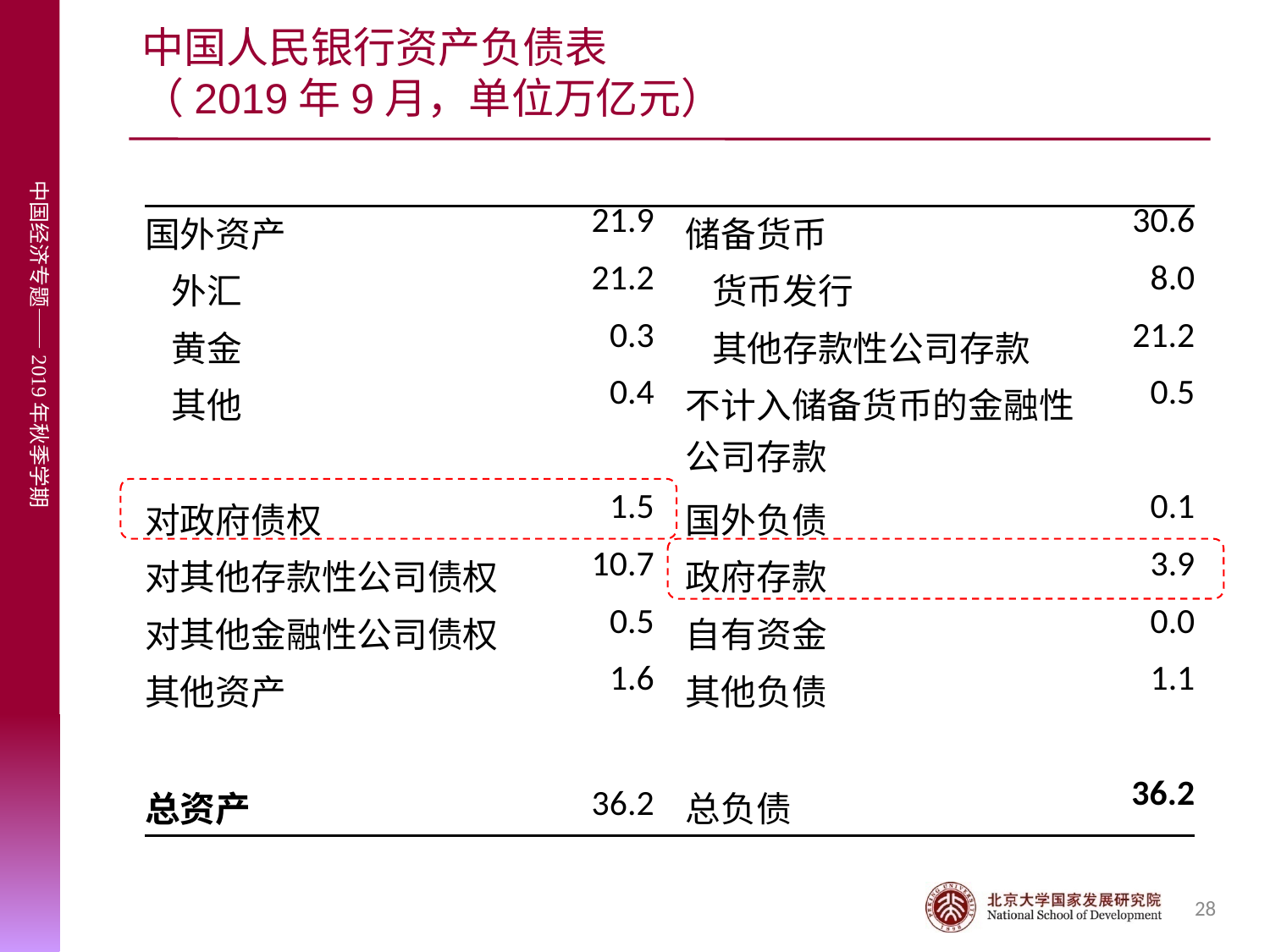

# 中国人民银行资产负债表 （2019年9月，单位万亿元）
| 国外资产 | 21.9 |  | 储备货币 | 30.6 |
| --- | --- | --- | --- | --- |
| 外汇 | 21.2 |  | 货币发行 | 8.0 |
| 黄金 | 0.3 |  | 其他存款性公司存款 | 21.2 |
| 其他 | 0.4 |  | 不计入储备货币的金融性公司存款 | 0.5 |
| 对政府债权 | 1.5 |  | 国外负债 | 0.1 |
| 对其他存款性公司债权 | 10.7 |  | 政府存款 | 3.9 |
| 对其他金融性公司债权 | 0.5 |  | 自有资金 | 0.0 |
| 其他资产 | 1.6 |  | 其他负债 | 1.1 |
|  |  |  |  |  |
| 总资产 | 36.2 |  | 总负债 | 36.2 |

28